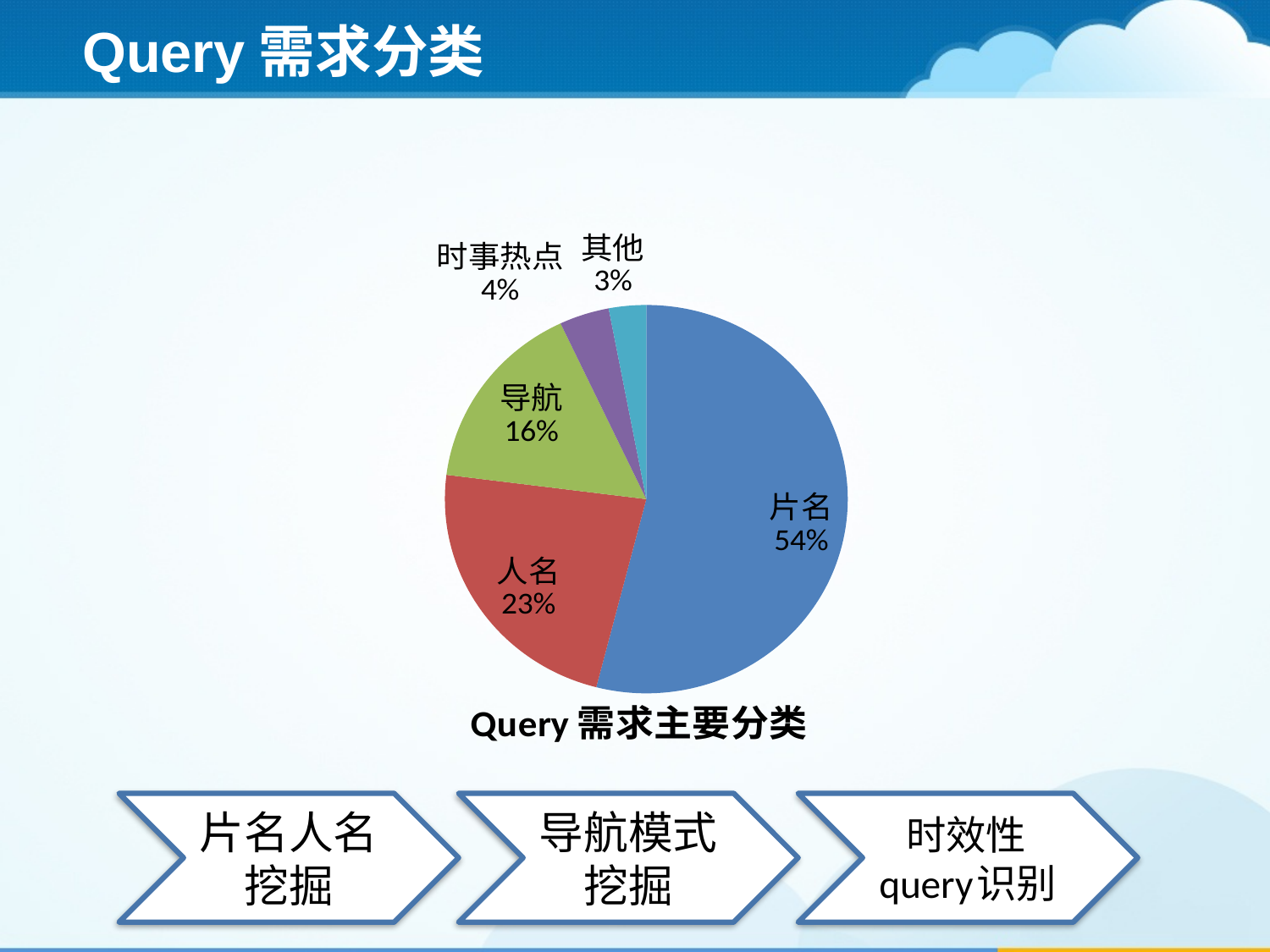

# Query需求分类

### Chart: Query需求主要分类

| Category | query主要分类 |
|---|---|
| 片名 | 0.54 |
| 人名 | 0.23 |
| 导航 | 0.16 |
| 时事热点 | 0.040000000000000015 |
| 其他 | 0.030000000000000002 |
片名人名挖掘
导航模式挖掘
时效性query识别